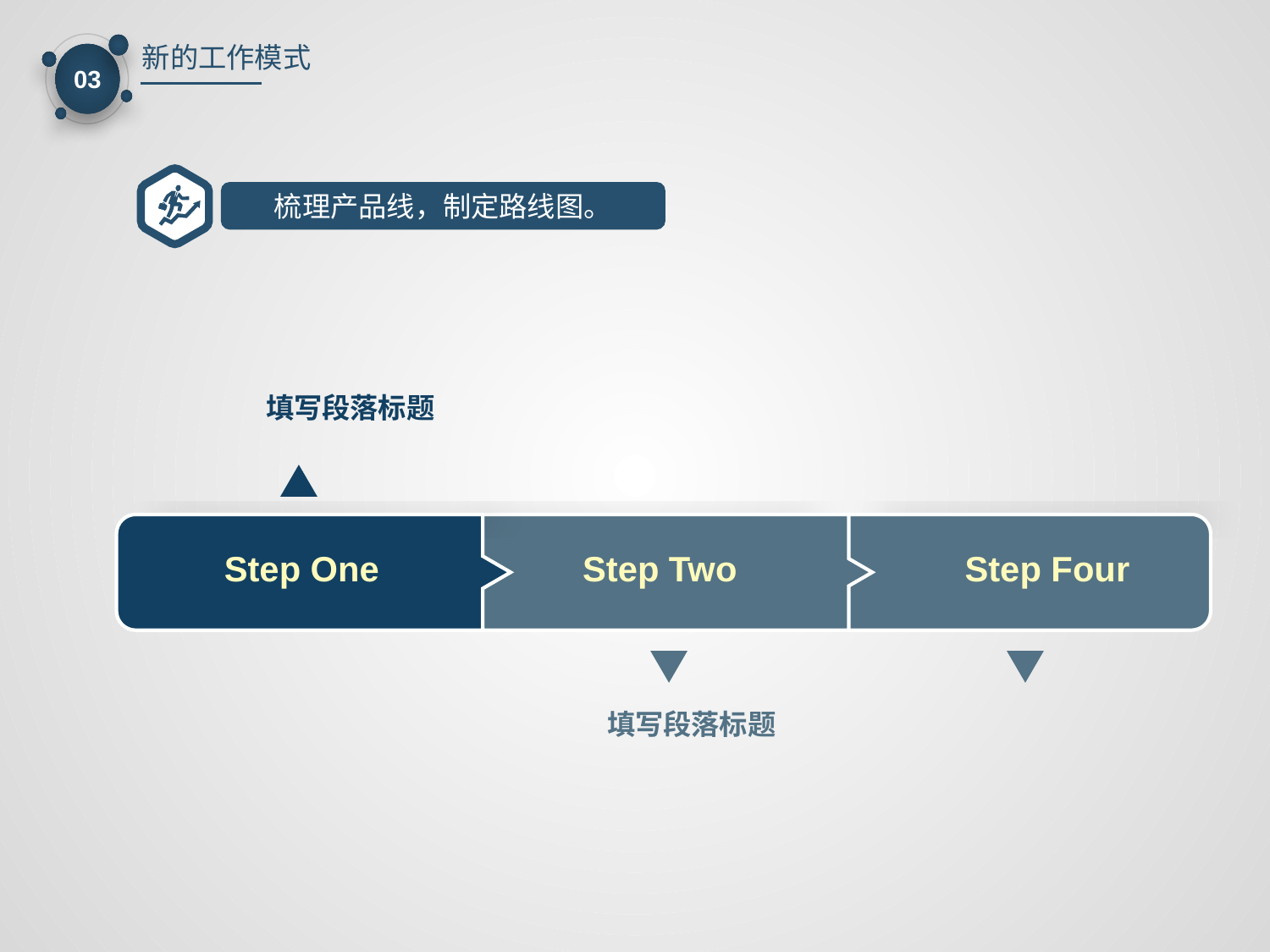

新的工作模式
03

梳理产品线，制定路线图。

填写段落标题

Step One
Step Two
Step Four

填写段落标题